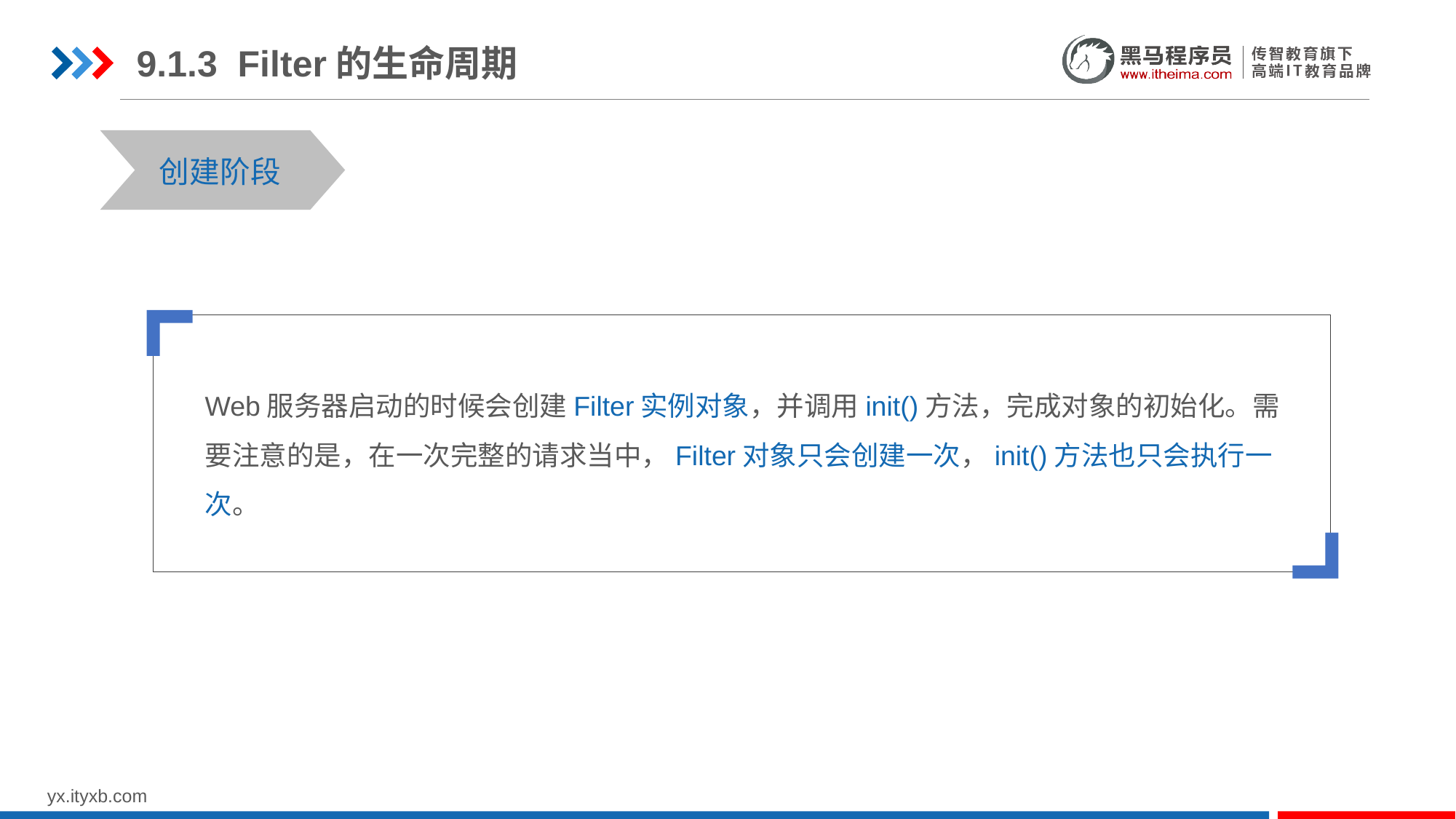

9.1.3  Filter的生命周期

创建阶段

Web服务器启动的时候会创建Filter实例对象，并调用init()方法，完成对象的初始化。需要注意的是，在一次完整的请求当中，Filter对象只会创建一次，init()方法也只会执行一次。